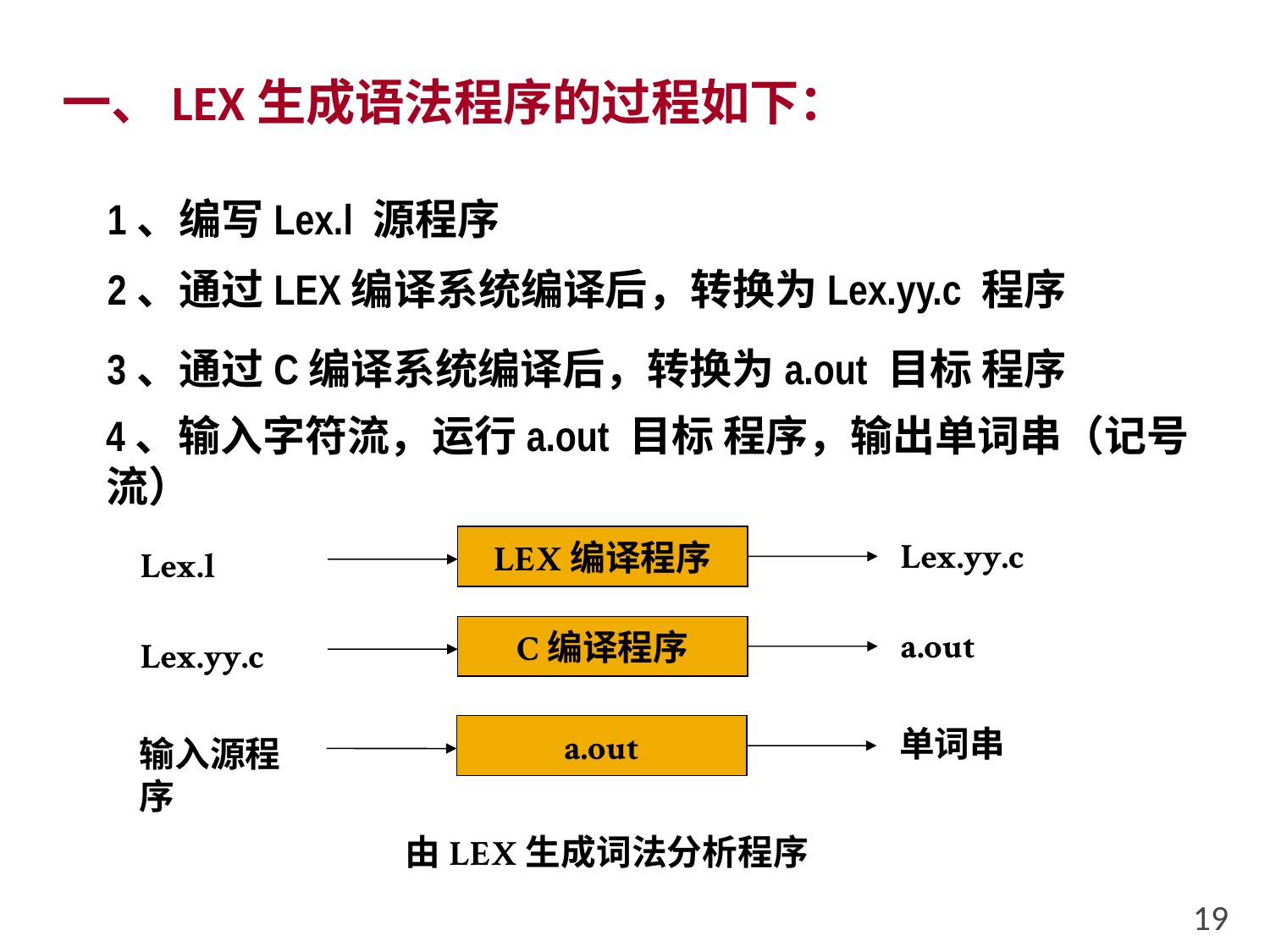

一、LEX生成语法程序的过程如下：
1、编写Lex.l 源程序
2、通过LEX编译系统编译后，转换为Lex.yy.c 程序
3、通过C编译系统编译后，转换为a.out 目标 程序
4、输入字符流，运行a.out 目标 程序，输出单词串（记号流）
LEX编译程序
Lex.yy.c
Lex.l

C编译程序
a.out
Lex.yy.c

a.out
单词串
输入源程序

由LEX生成词法分析程序
19